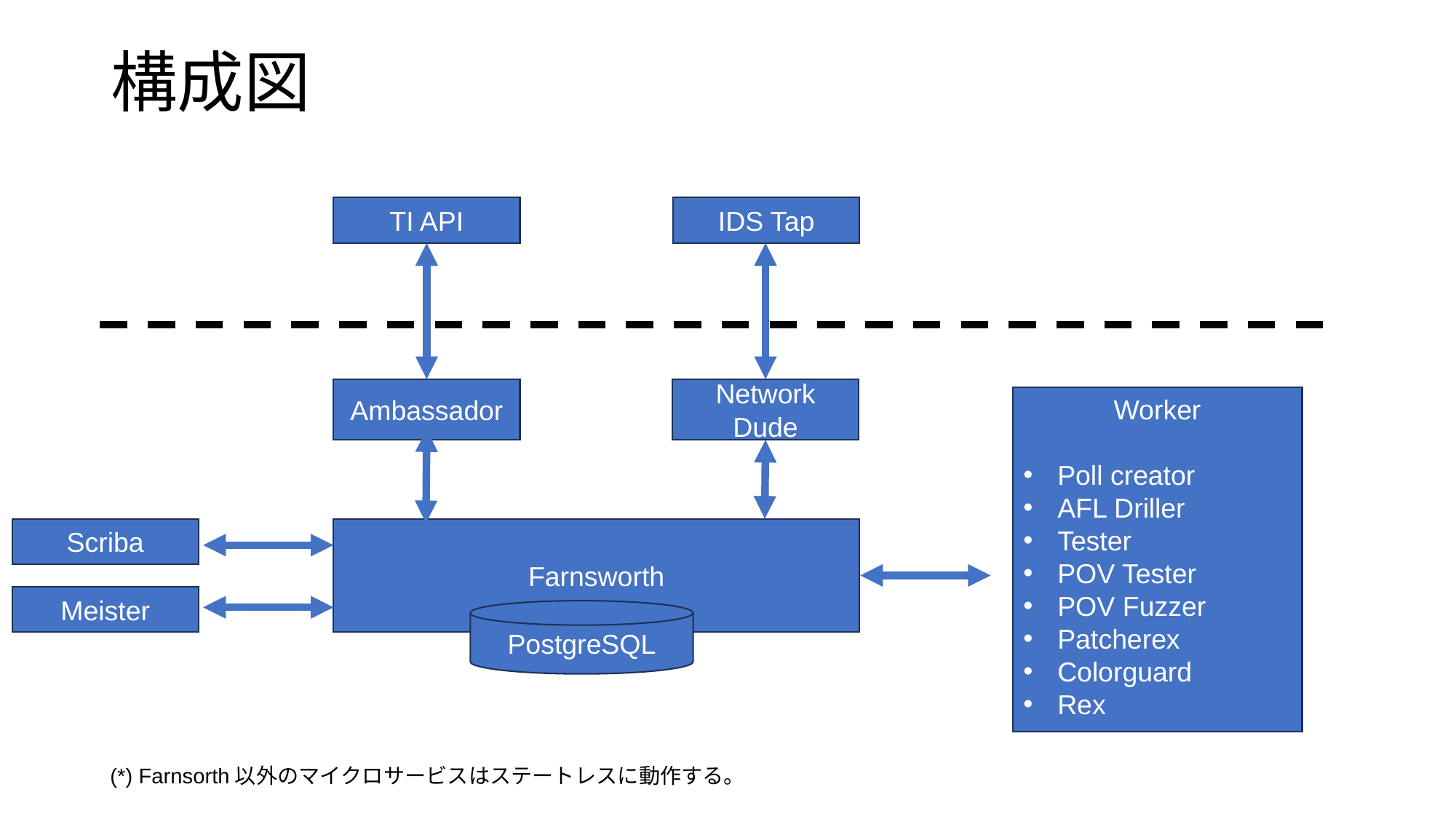

# 構成図
TI API
IDS Tap

Network Dude
Ambassador
Worker

Poll creator
AFL Driller
Tester
POV Tester
POV Fuzzer
Patcherex
Colorguard
Rex
Scriba
Farnsworth
Meister
PostgreSQL
(*) Farnsorth以外のマイクロサービスはステートレスに動作する。